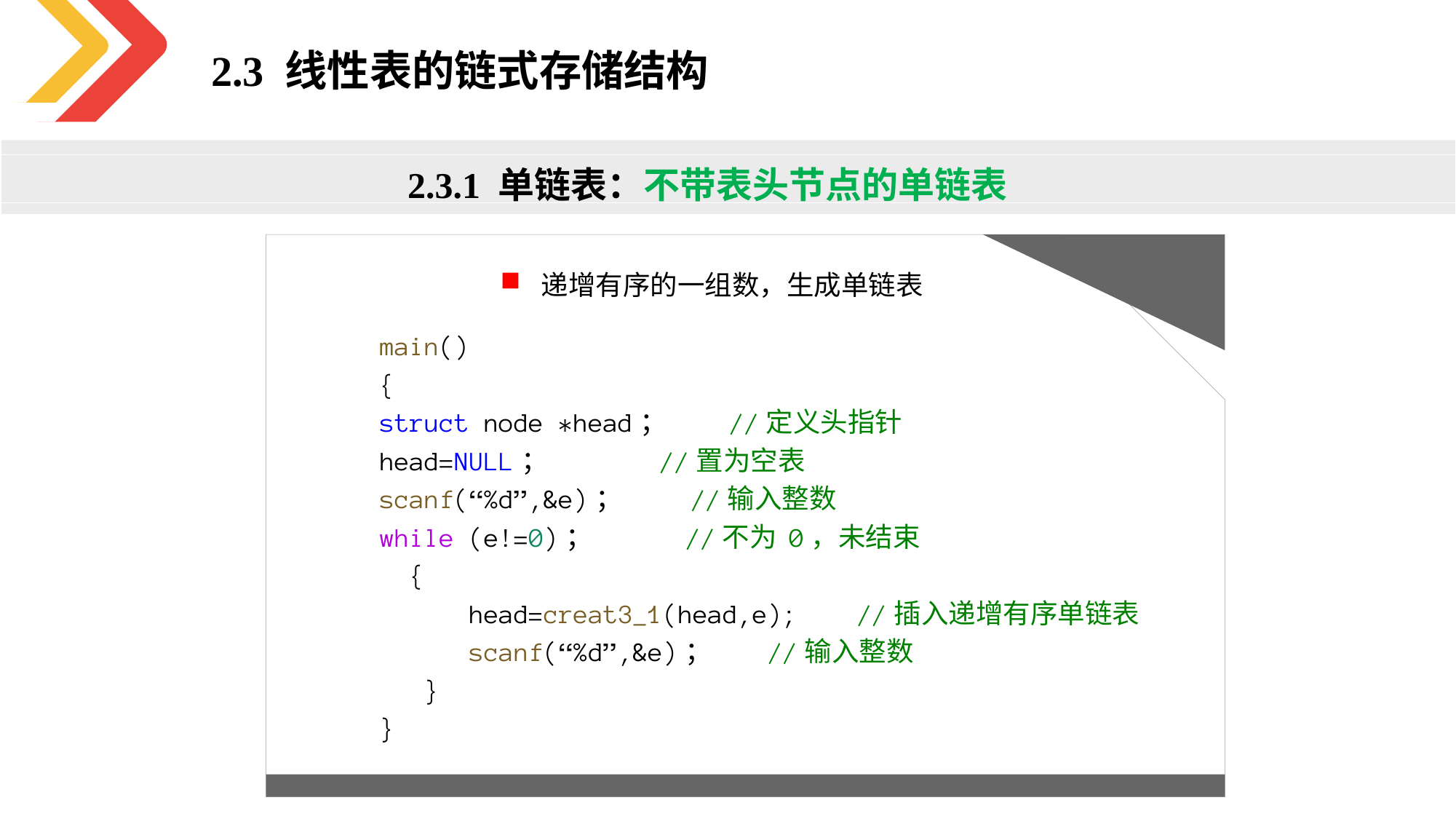

2.3 线性表的链式存储结构

2.3.1 单链表：不带表头节点的单链表

递增有序的一组数，生成单链表
main()
{
struct node *head；         //定义头指针
head=NULL；                 //置为空表
scanf(“%d”,&e)；          //输入整数
while (e!=0)；              //不为 0，未结束
  {
      head=creat3_1(head,e);    //插入递增有序单链表
      scanf(“%d”,&e)；        //输入整数
   }
}